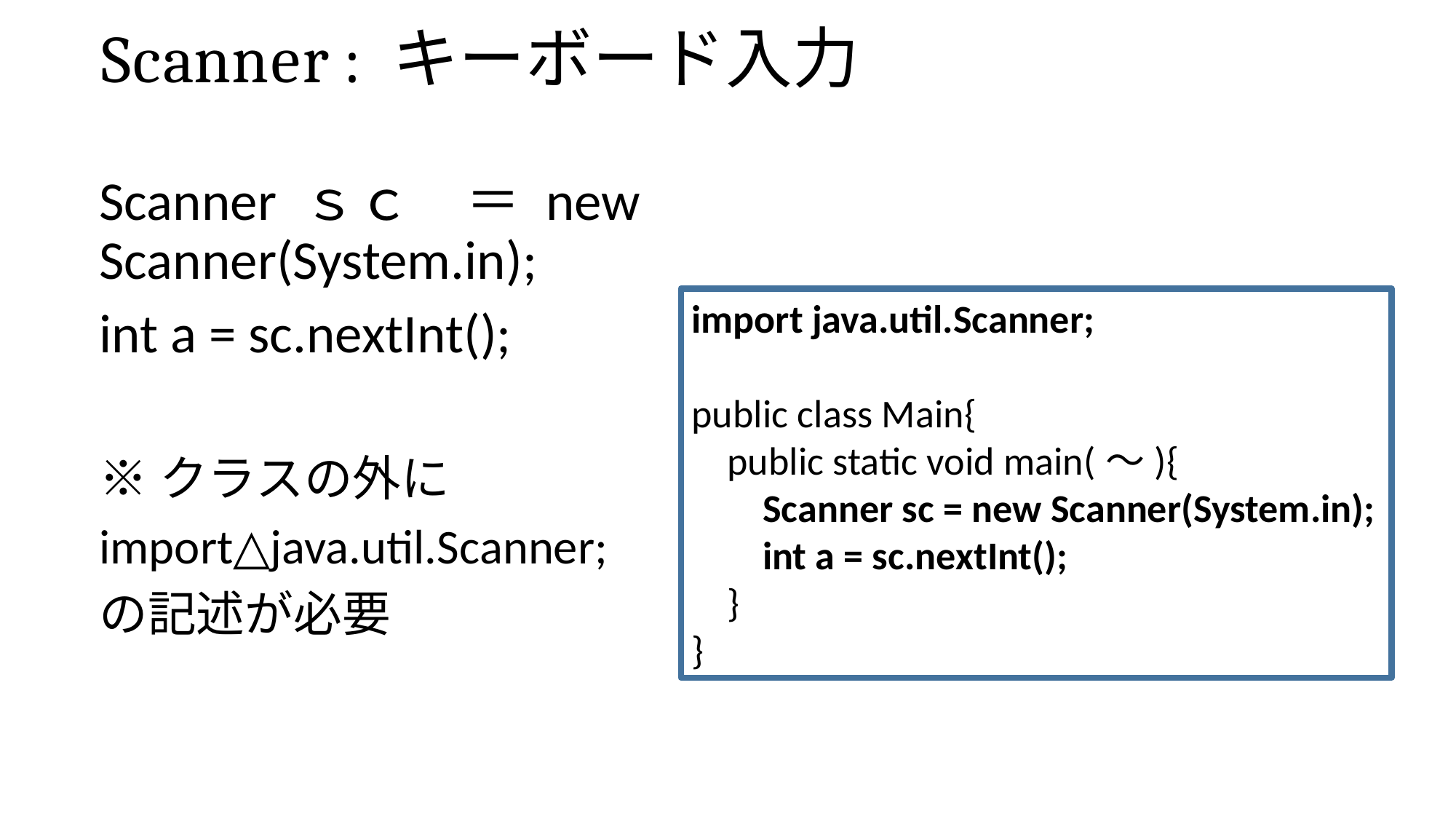

# Scanner : キーボード入力
Scanner ｓｃ　＝ new Scanner(System.in);
int a = sc.nextInt();

※クラスの外に
import△java.util.Scanner;
の記述が必要
import java.util.Scanner;

public class Main{
    public static void main(～){
        Scanner sc = new Scanner(System.in);
        int a = sc.nextInt();
    }
}